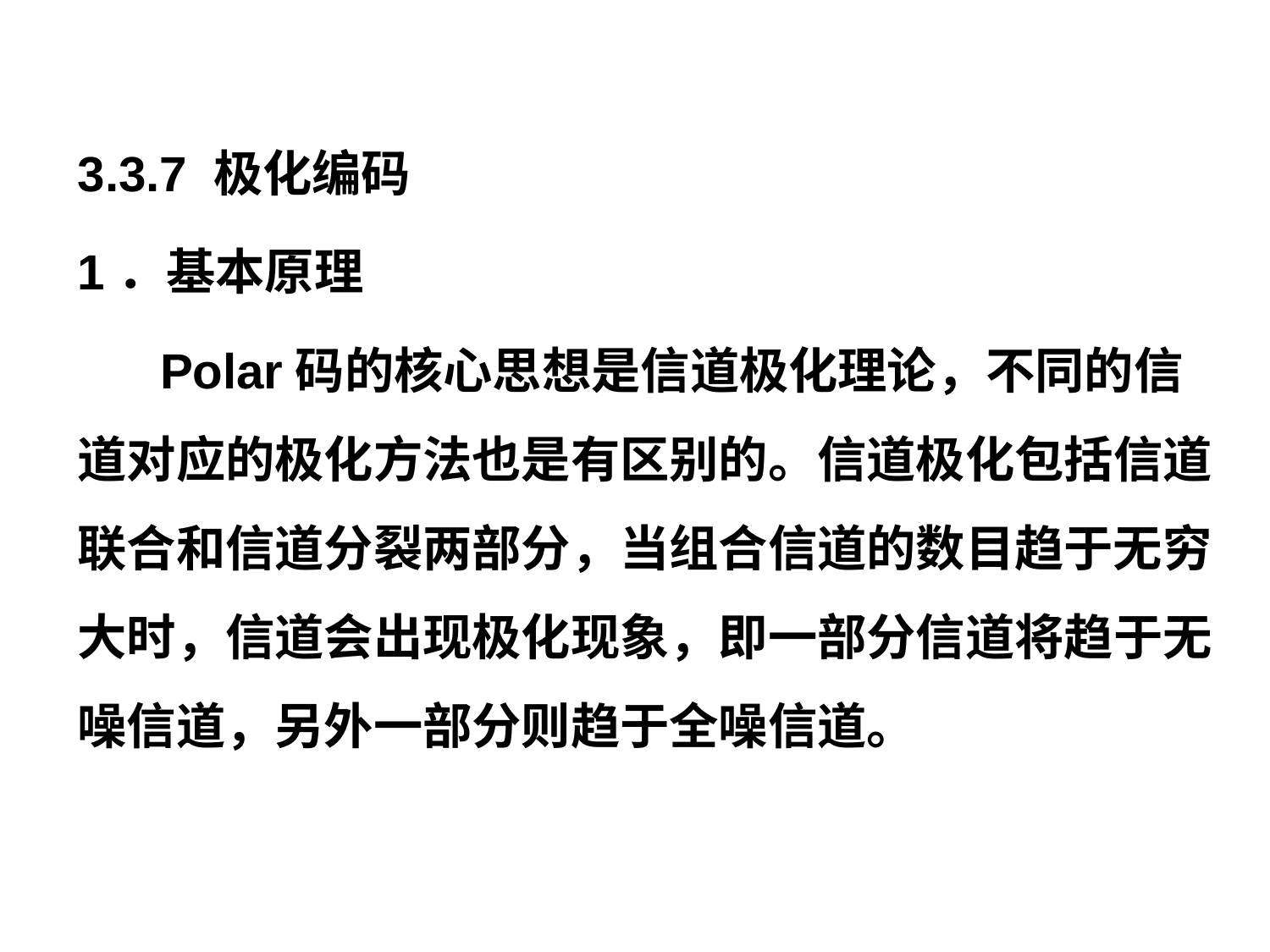

3.3.7 极化编码
1．基本原理
      Polar码的核心思想是信道极化理论，不同的信道对应的极化方法也是有区别的。信道极化包括信道联合和信道分裂两部分，当组合信道的数目趋于无穷大时，信道会出现极化现象，即一部分信道将趋于无噪信道，另外一部分则趋于全噪信道。